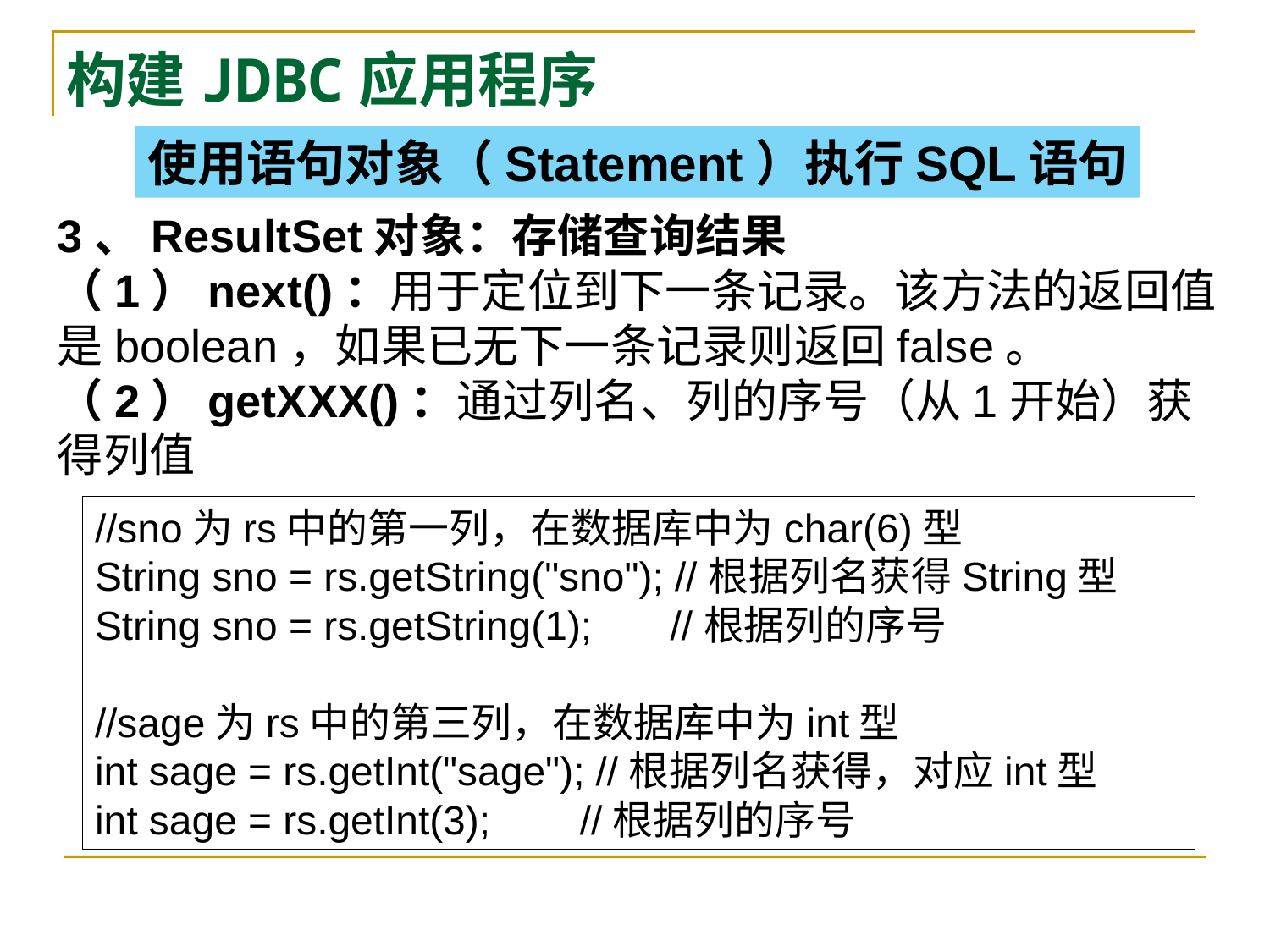

# 构建JDBC应用程序
使用语句对象（Statement）执行SQL语句
3、ResultSet对象：存储查询结果
（1）next()：用于定位到下一条记录。该方法的返回值是boolean，如果已无下一条记录则返回false。
（2）getXXX()：通过列名、列的序号（从1开始）获得列值

//sno为rs中的第一列，在数据库中为char(6)型
String sno = rs.getString("sno"); //根据列名获得String型
String sno = rs.getString(1);       //根据列的序号

//sage为rs中的第三列，在数据库中为int型
int sage = rs.getInt("sage"); //根据列名获得，对应int型
int sage = rs.getInt(3);        //根据列的序号